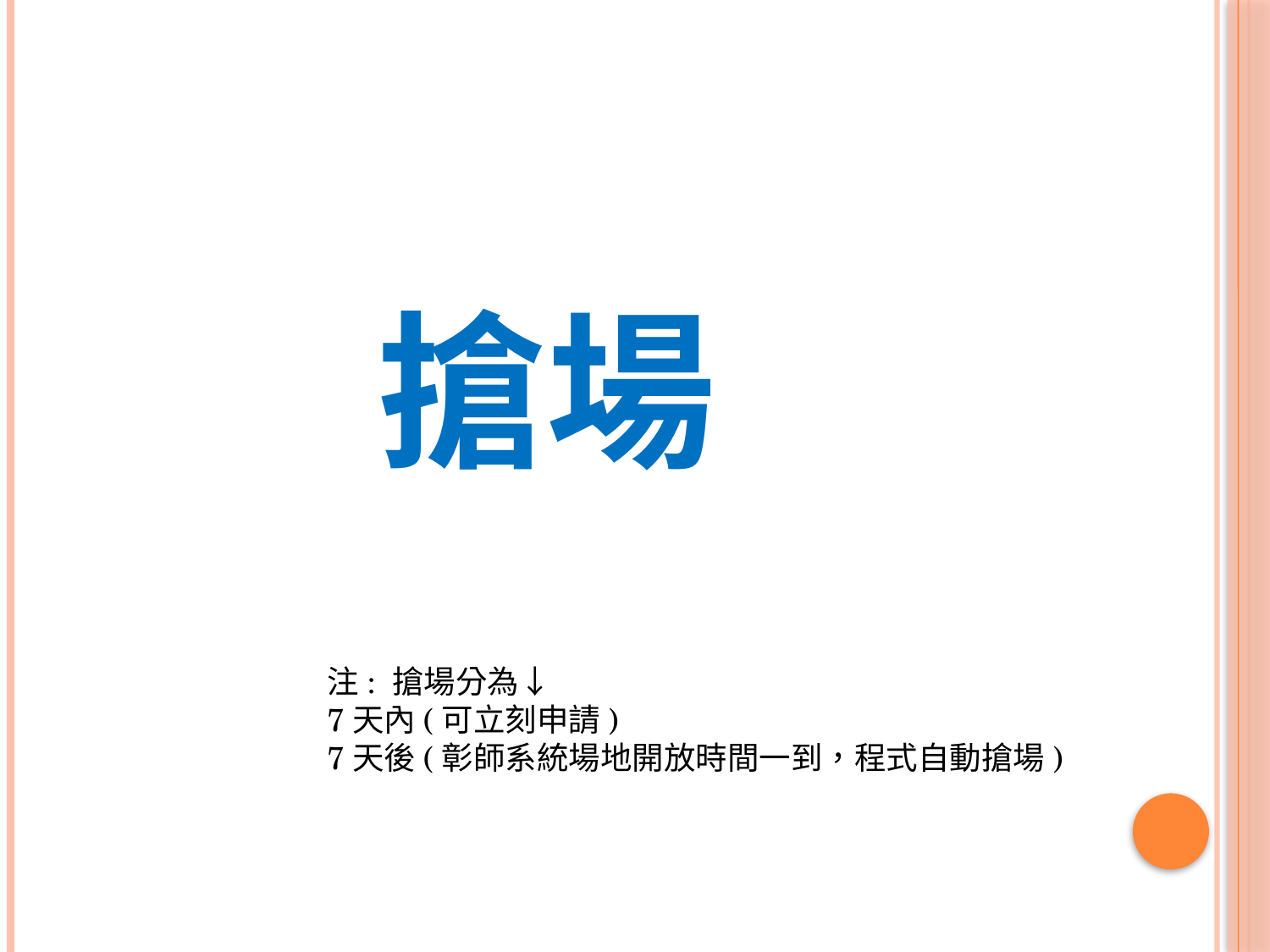

# 搶場
注: 搶場分為↓
7天內(可立刻申請)
7天後(彰師系統場地開放時間一到，程式自動搶場)